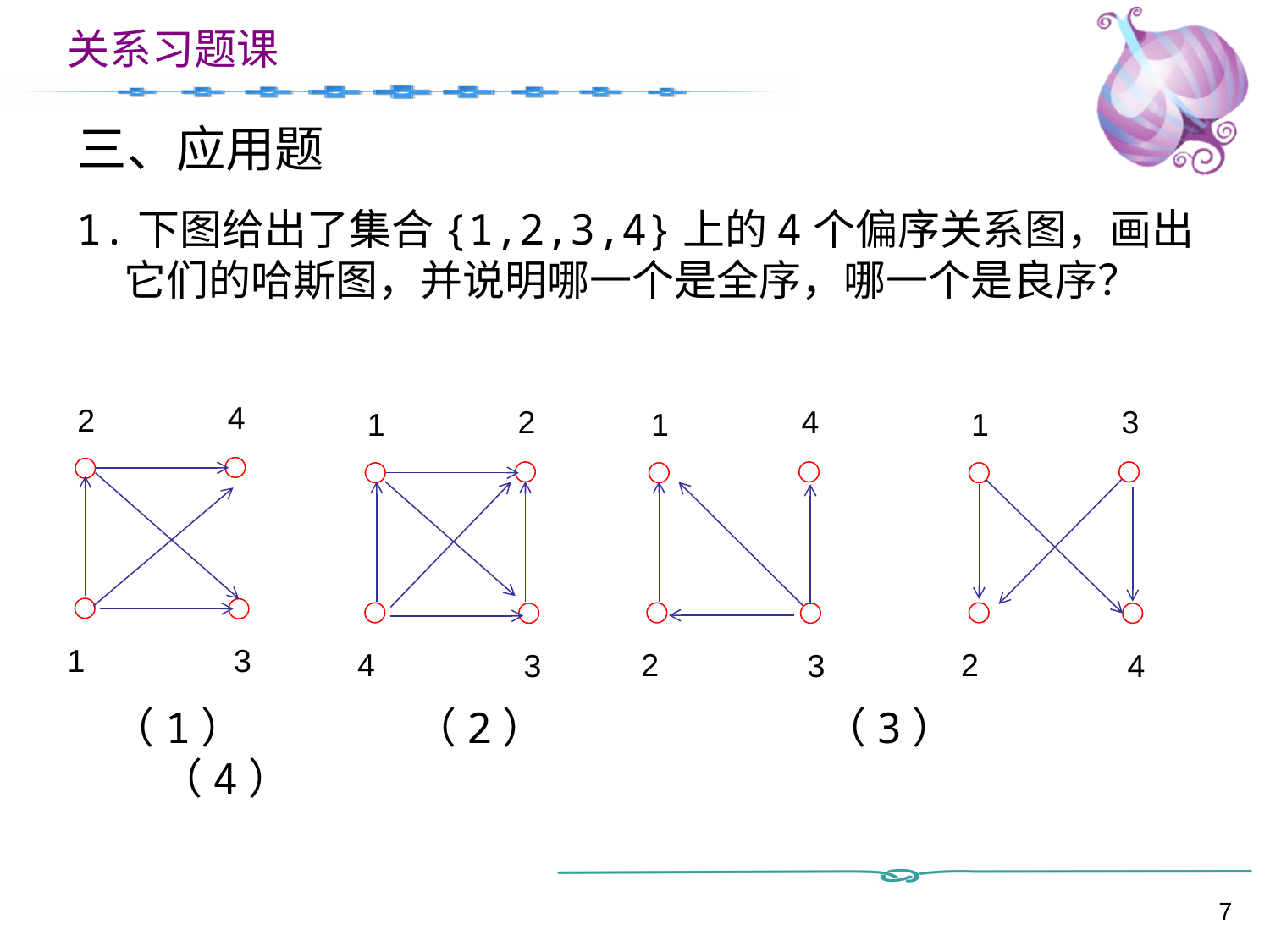

# 三、应用题
1.下图给出了集合{1,2,3,4}上的4个偏序关系图，画出它们的哈斯图，并说明哪一个是全序，哪一个是良序？
4
2

1
3
2
1

4
3
4
1

2
3
3
1

2
4
（1）		（2）		   （3）		（4）
7